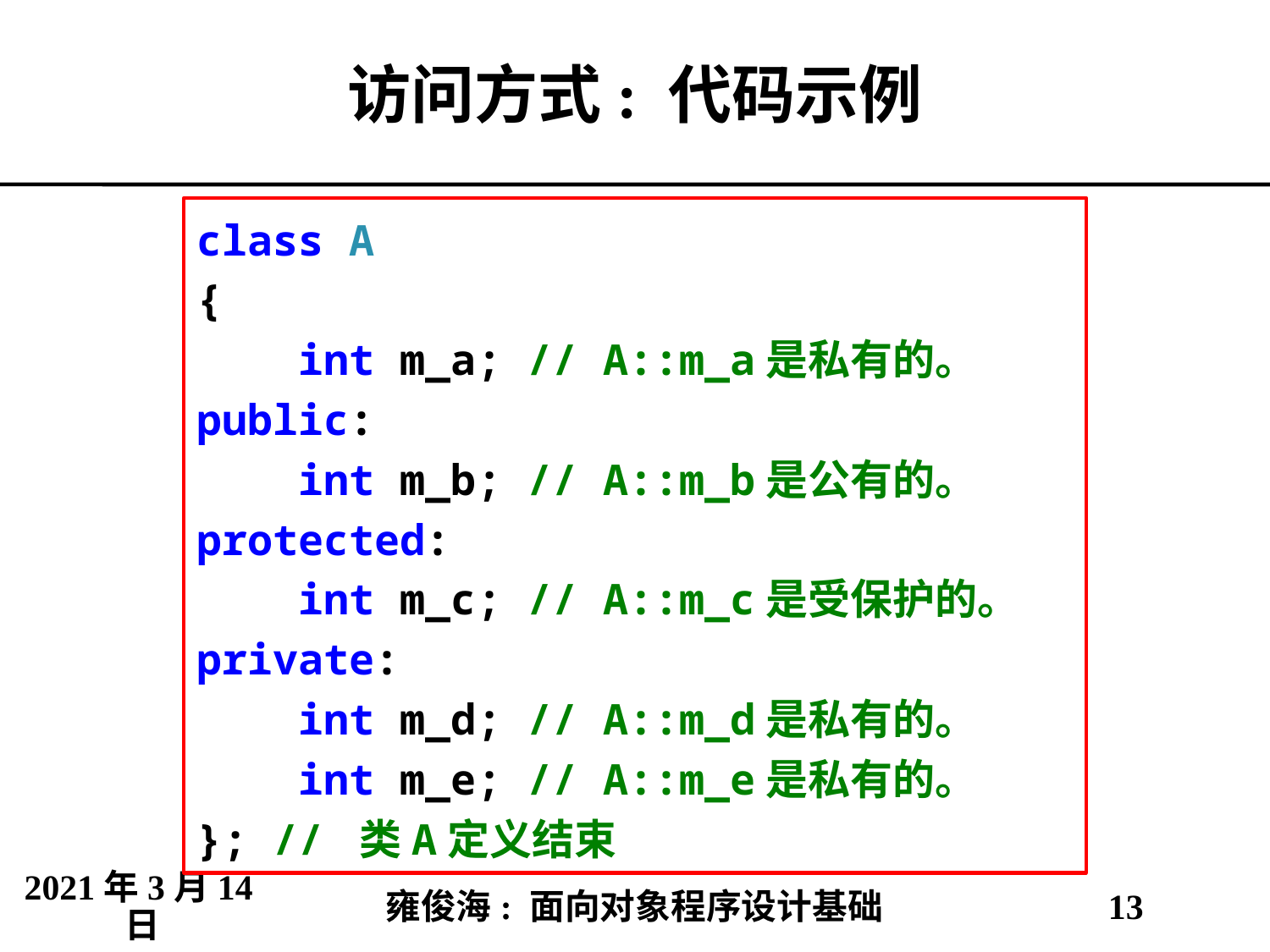

# 访问方式: 代码示例

class A
{
    int m_a; // A::m_a是私有的。
public:
    int m_b; // A::m_b是公有的。
protected:
    int m_c; // A::m_c是受保护的。
private:
    int m_d; // A::m_d是私有的。
    int m_e; // A::m_e是私有的。
}; // 类A定义结束
2021年3月14日
雍俊海: 面向对象程序设计基础
13